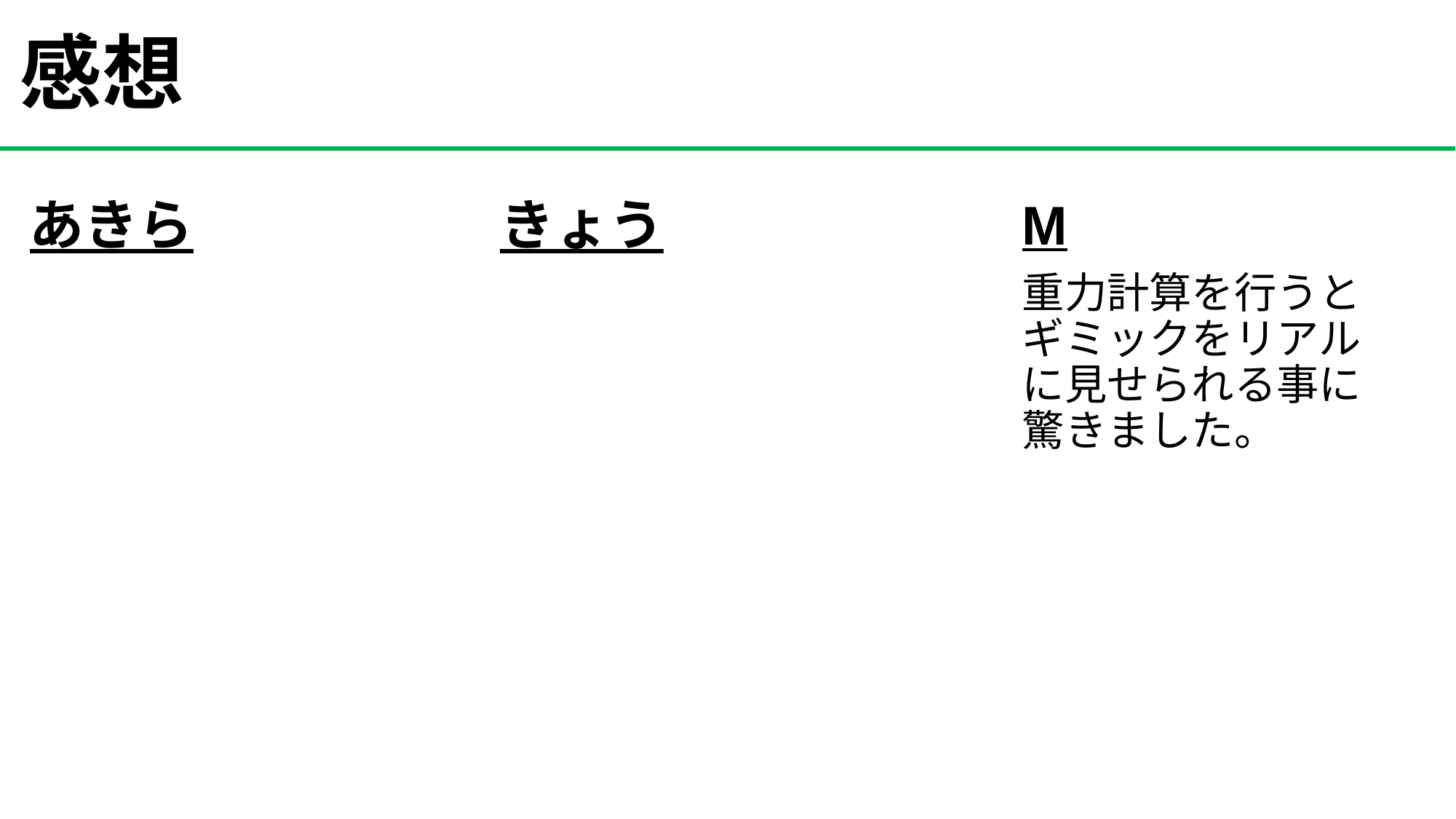

# 感想
きょう
M
重力計算を行うとギミックをリアルに見せられる事に驚きました。
あきら